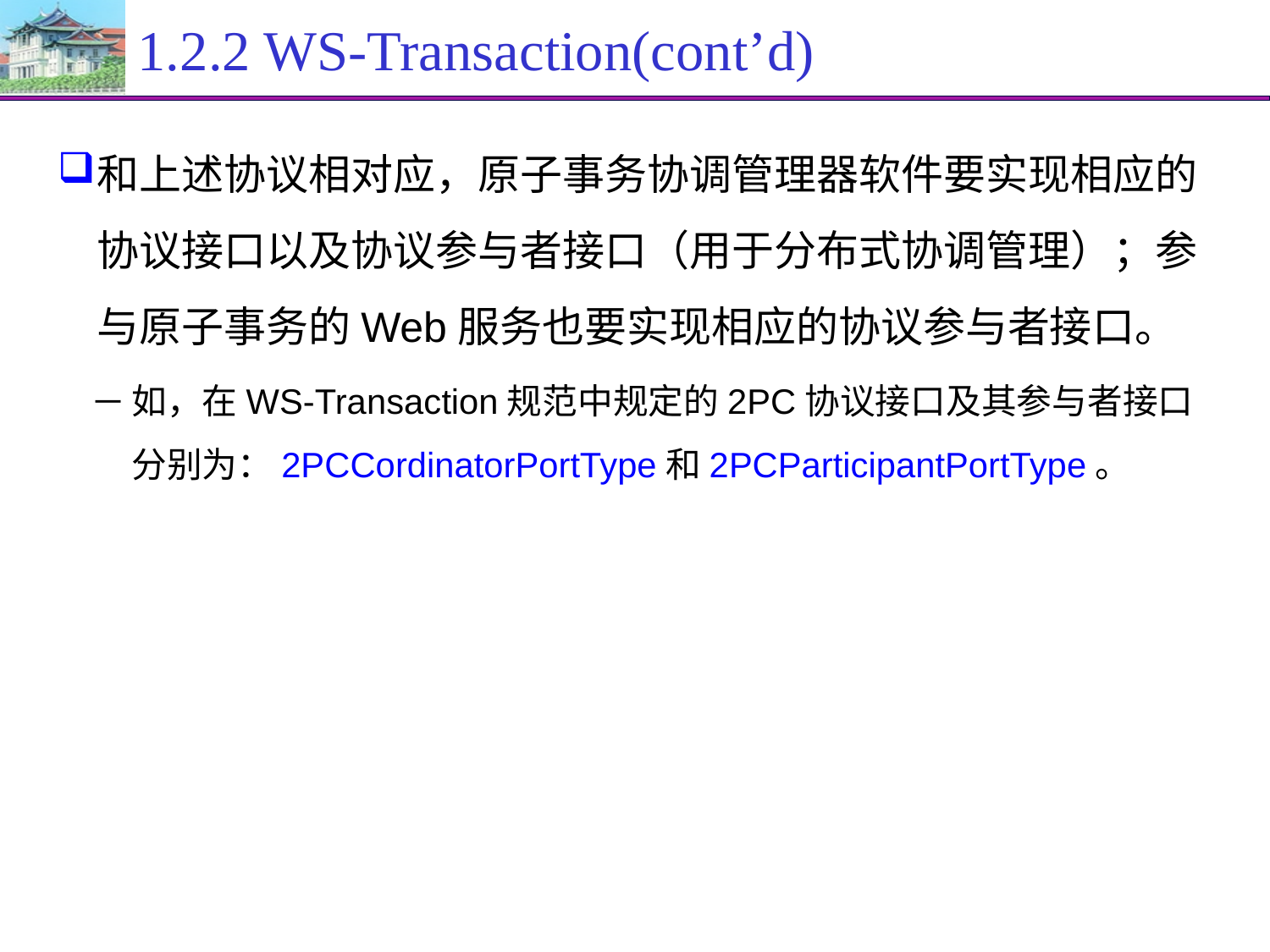

# 1.2.2 WS-Transaction(cont’d)
和上述协议相对应，原子事务协调管理器软件要实现相应的协议接口以及协议参与者接口（用于分布式协调管理）；参与原子事务的Web服务也要实现相应的协议参与者接口。
如，在WS-Transaction规范中规定的2PC协议接口及其参与者接口分别为：2PCCordinatorPortType和2PCParticipantPortType。